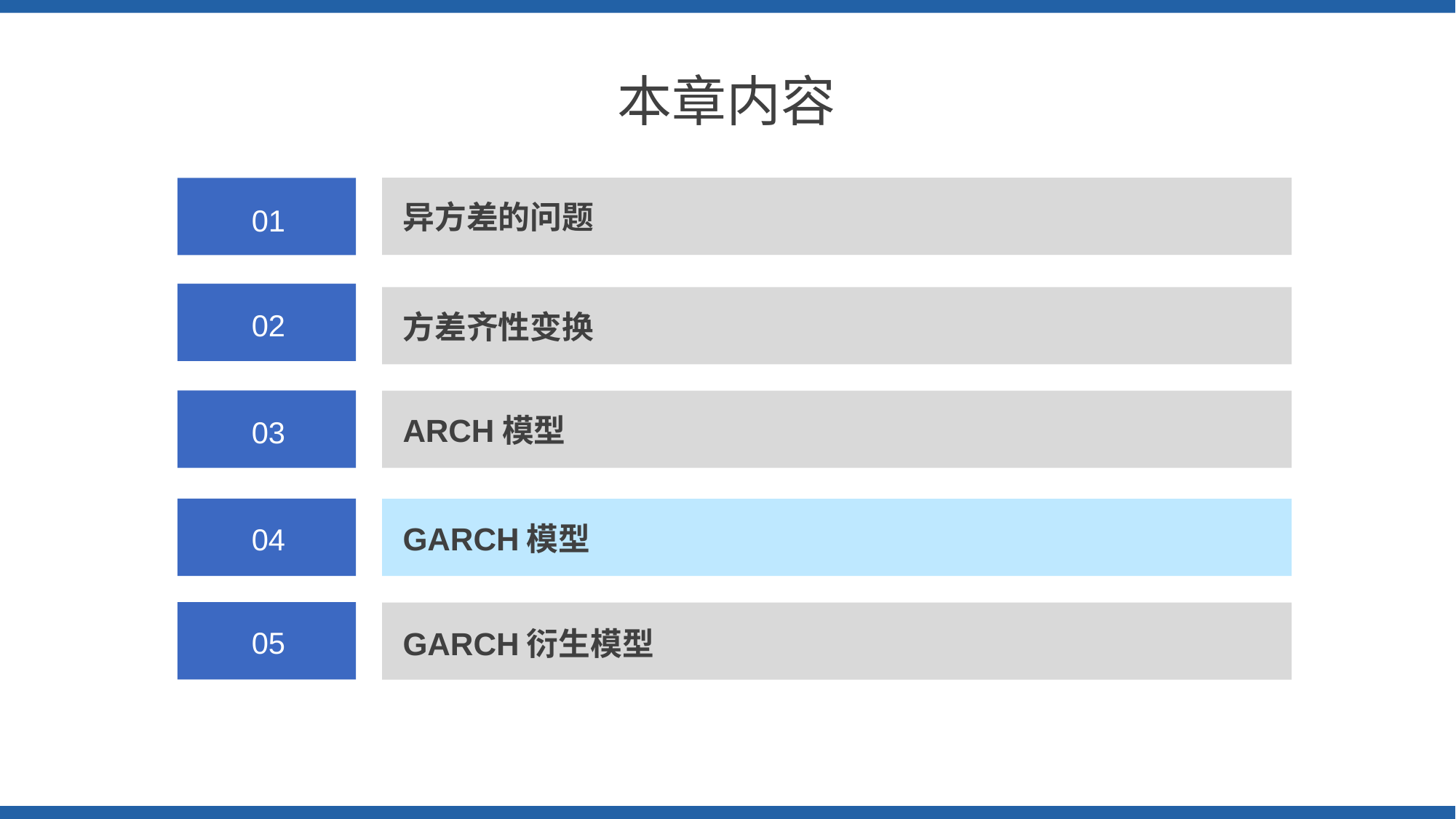

本章内容

01
异方差的问题

02
方差齐性变换

03
ARCH模型

04
GARCH模型

05
GARCH衍生模型